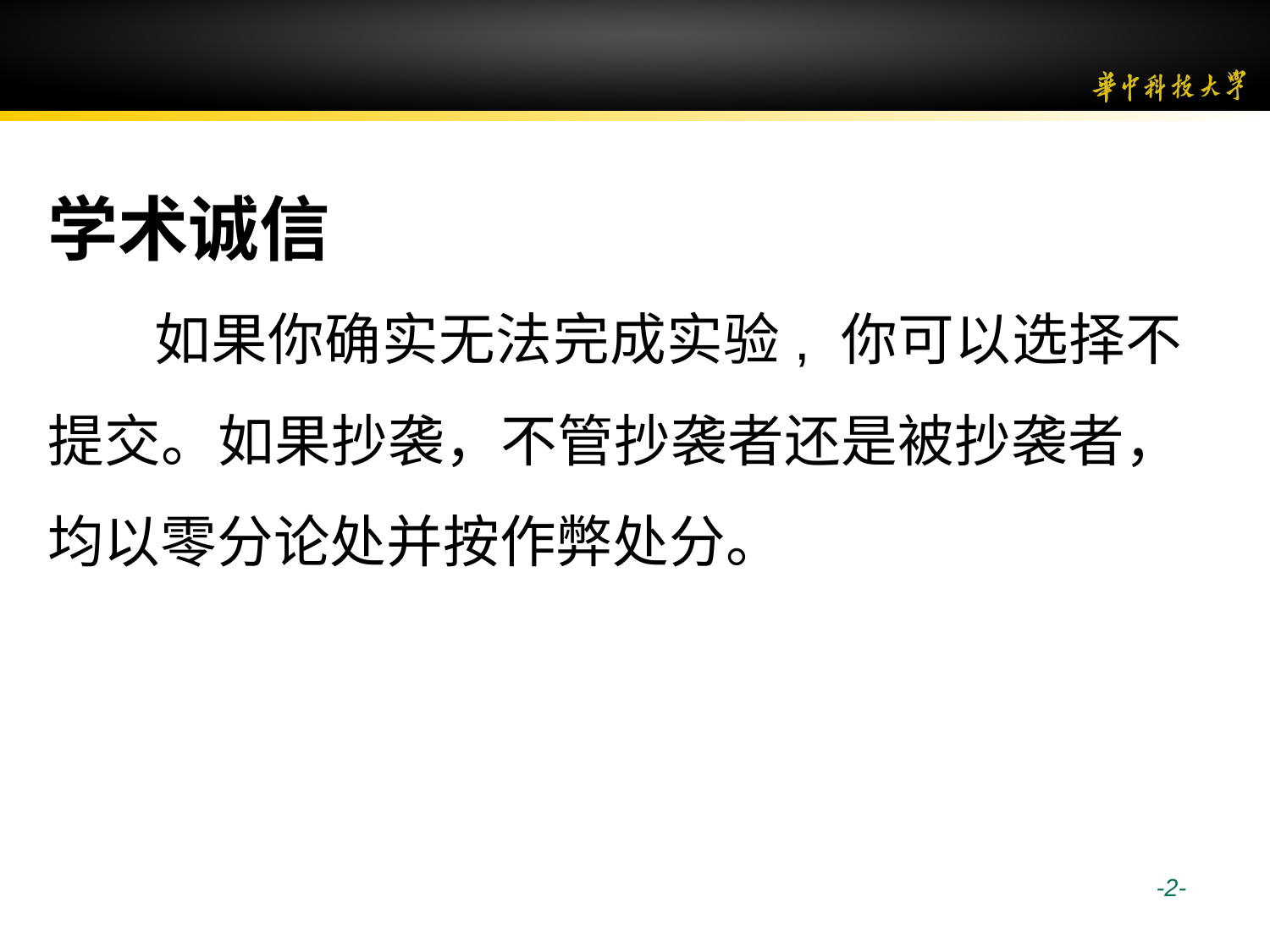

学术诚信
       如果你确实无法完成实验, 你可以选择不提交。如果抄袭，不管抄袭者还是被抄袭者，均以零分论处并按作弊处分。
 -2-